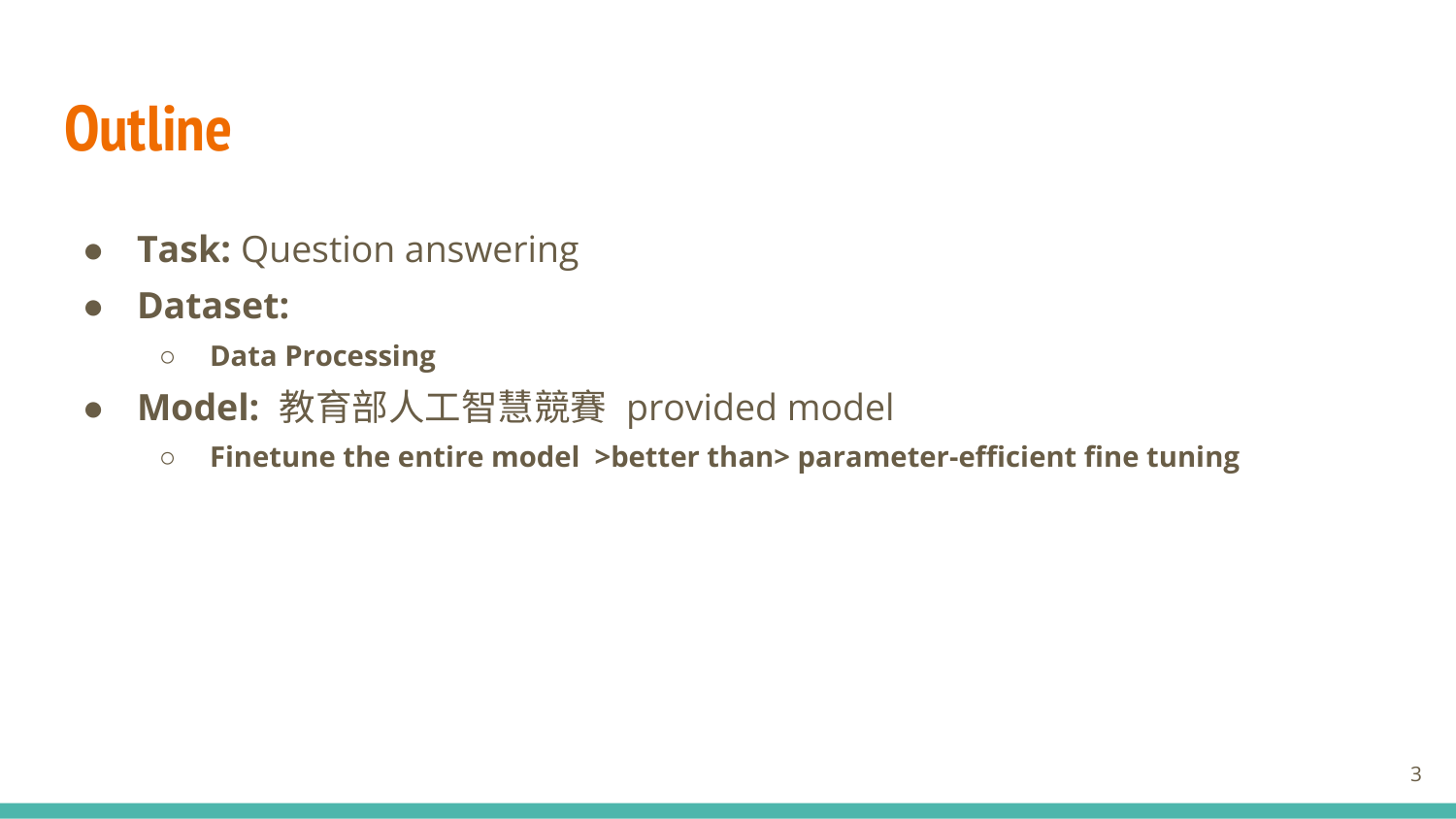

# Outline
Task: Question answering
Dataset:
Data Processing
Model: 教育部人工智慧競賽 provided model
Finetune the entire model  >better than> parameter-efficient fine tuning
3